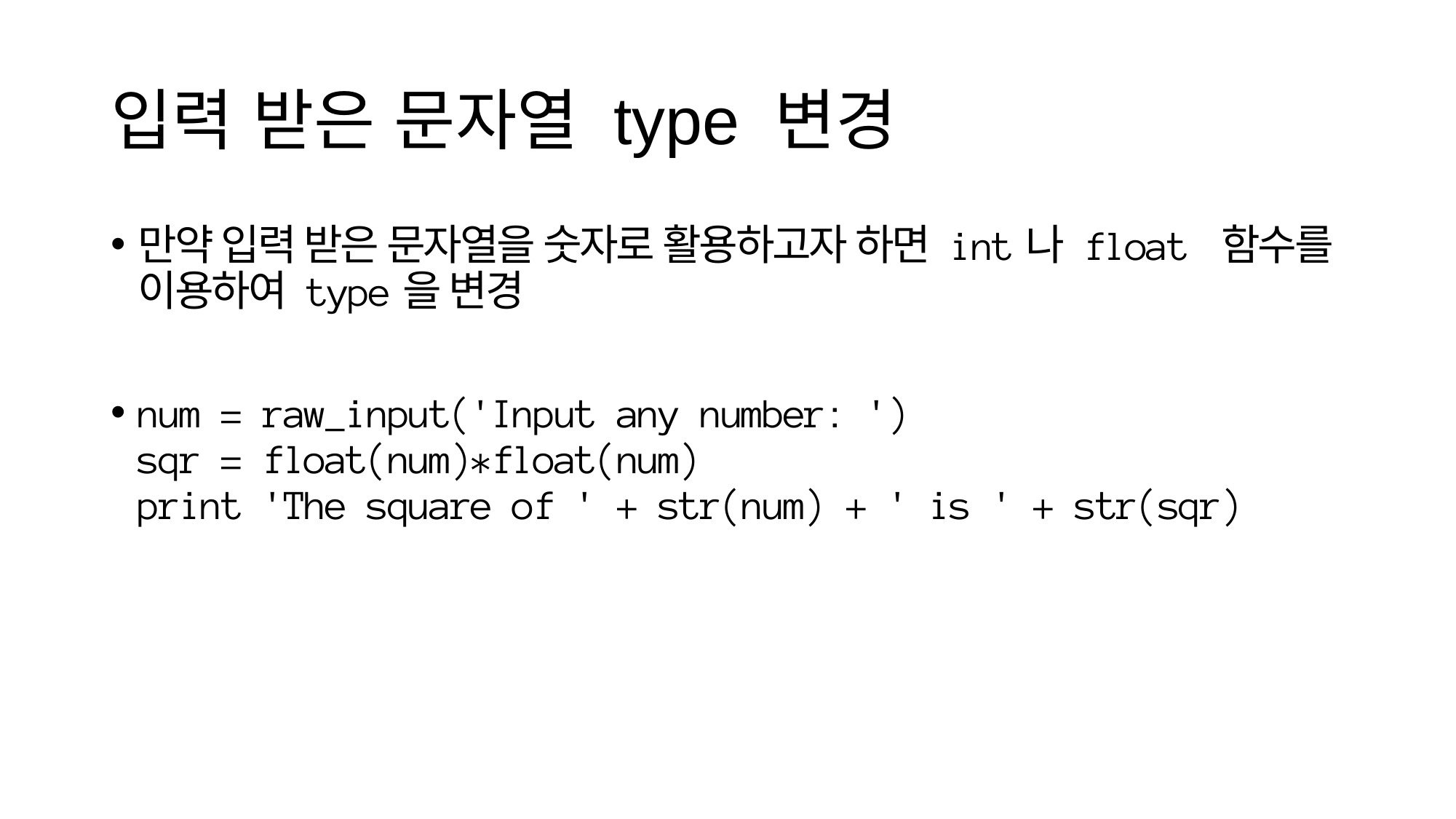

# 입력 받은 문자열 type 변경
만약 입력 받은 문자열을 숫자로 활용하고자 하면 int나 float 함수를 이용하여 type을 변경

num = raw_input('Input any number: ')
sqr = float(num)*float(num)
print 'The square of ' + str(num) + ' is ' + str(sqr)